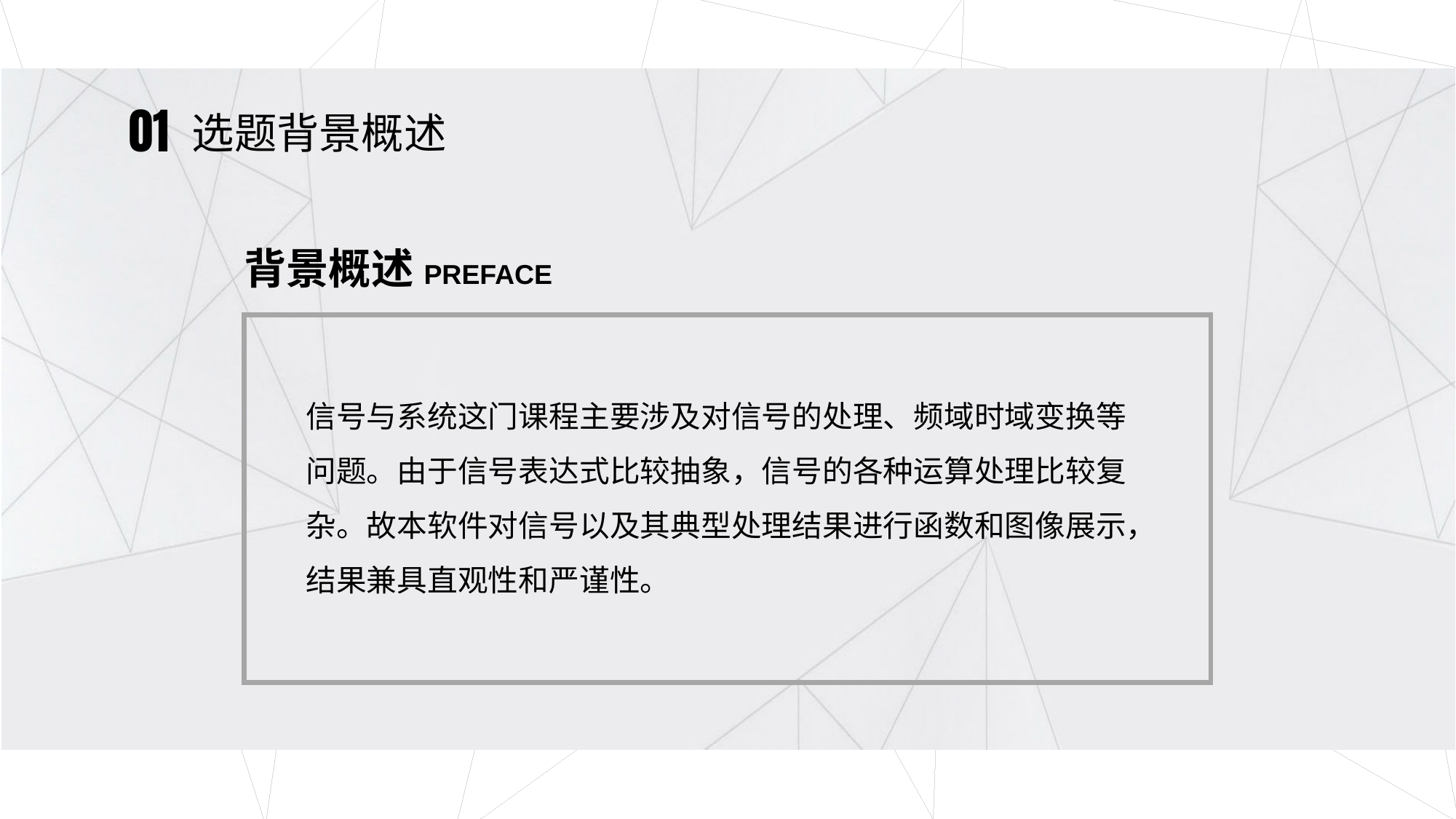

01
选题背景概述
背景概述PREFACE

信号与系统这门课程主要涉及对信号的处理、频域时域变换等问题。由于信号表达式比较抽象，信号的各种运算处理比较复杂。故本软件对信号以及其典型处理结果进行函数和图像展示，结果兼具直观性和严谨性。